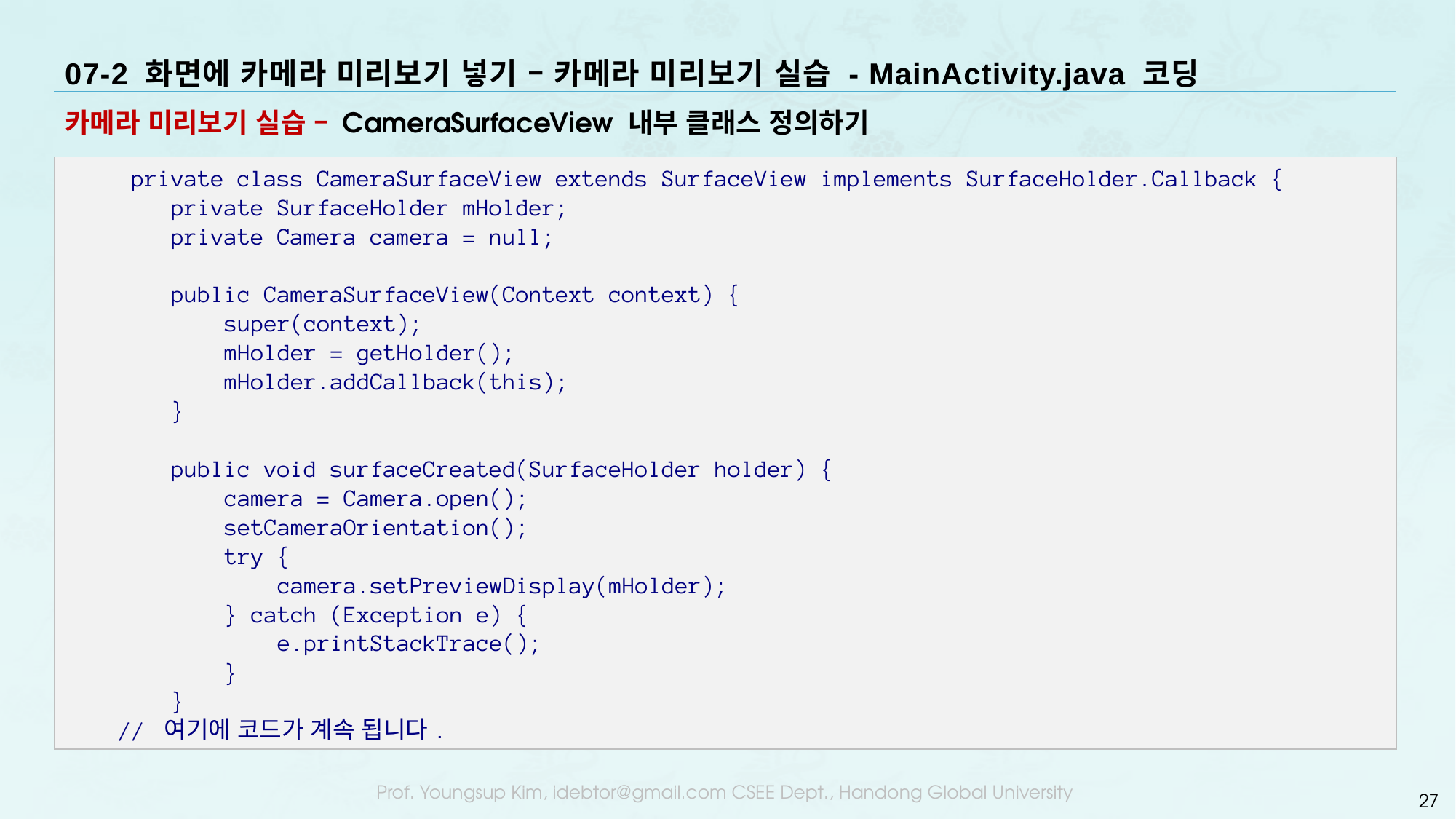

# 07-2 화면에 카메라 미리보기 넣기 – 카메라 미리보기 실습 - MainActivity.java 코딩
카메라 미리보기 실습 – CameraSurfaceView 내부 클래스 정의하기

     private class CameraSurfaceView extends SurfaceView implements SurfaceHolder.Callback {
        private SurfaceHolder mHolder;
        private Camera camera = null;

        public CameraSurfaceView(Context context) {
            super(context);
            mHolder = getHolder();
            mHolder.addCallback(this);
        }

        public void surfaceCreated(SurfaceHolder holder) {
            camera = Camera.open();
            setCameraOrientation();
            try {
                camera.setPreviewDisplay(mHolder);
            } catch (Exception e) {
                e.printStackTrace();
            }
        }
    // 여기에 코드가 계속 됩니다.
27